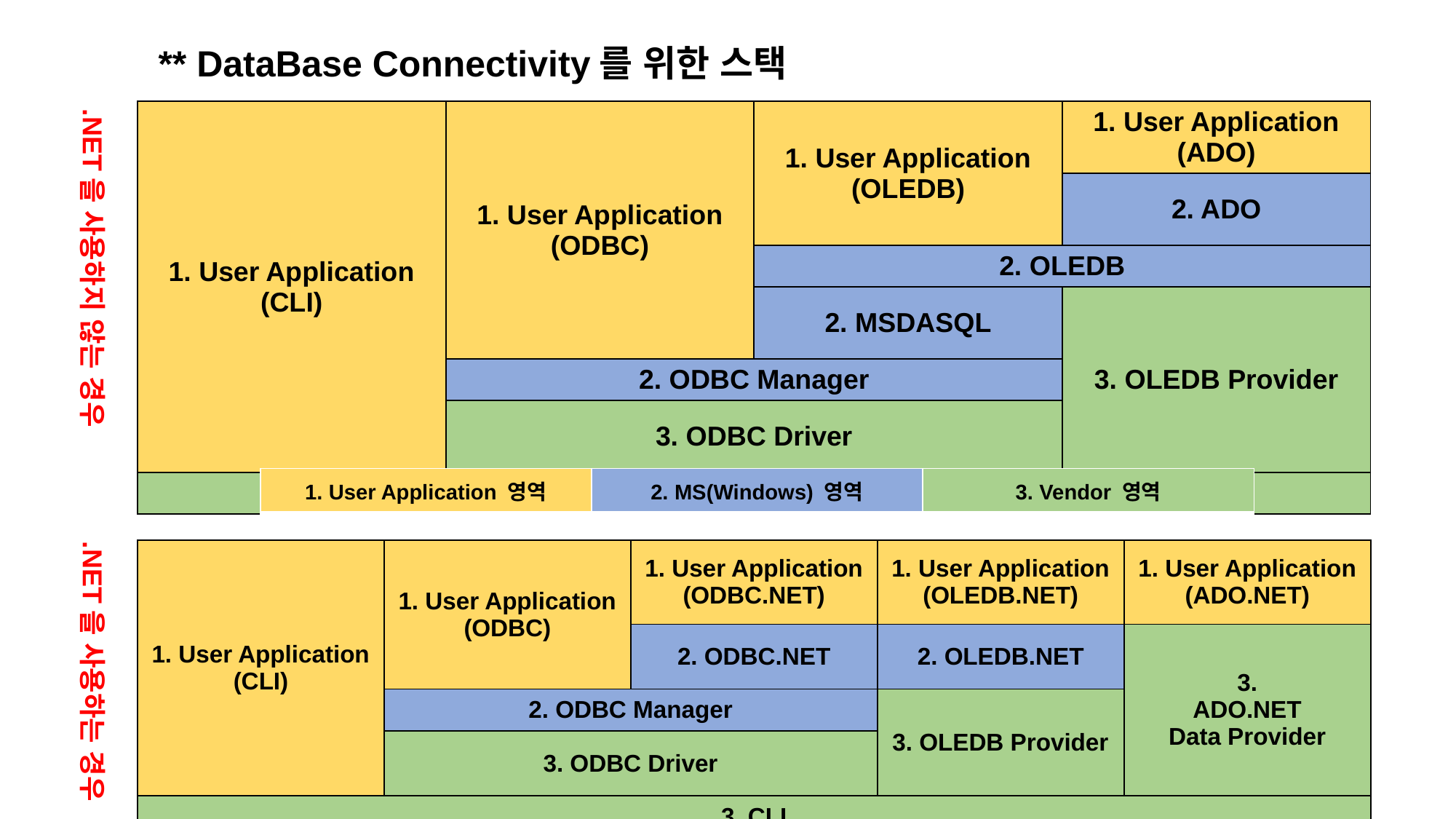

** DataBase Connectivity를 위한 스택
| 1. User Application (CLI) | 1. User Application (ODBC) | 1. User Application (OLEDB) | 1. User Application (ADO) |
| --- | --- | --- | --- |
|  |  |  | 2. ADO |
|  |  | 2. OLEDB |  |
|  |  | 2. MSDASQL | 3. OLEDB Provider |
|  | 2. ODBC Manager |  |  |
|  | 3. ODBC Driver |  |  |
| 3. CLI |  |  |  |
.NET을 사용하지 않는 경우
| 1. User Application 영역 | 2. MS(Windows) 영역 | 3. Vendor 영역 |
| --- | --- | --- |
| 1. User Application (CLI) | 1. User Application (ODBC) | 1. User Application (ODBC.NET) | 1. User Application (OLEDB.NET) | 1. User Application (ADO.NET) |
| --- | --- | --- | --- | --- |
|  |  | 2. ODBC.NET | 2. OLEDB.NET | 3. ADO.NET Data Provider |
|  | 2. ODBC Manager |  | 3. OLEDB Provider |  |
|  | 3. ODBC Driver |  |  |  |
| 3. CLI |  |  |  |  |
.NET을 사용하는 경우